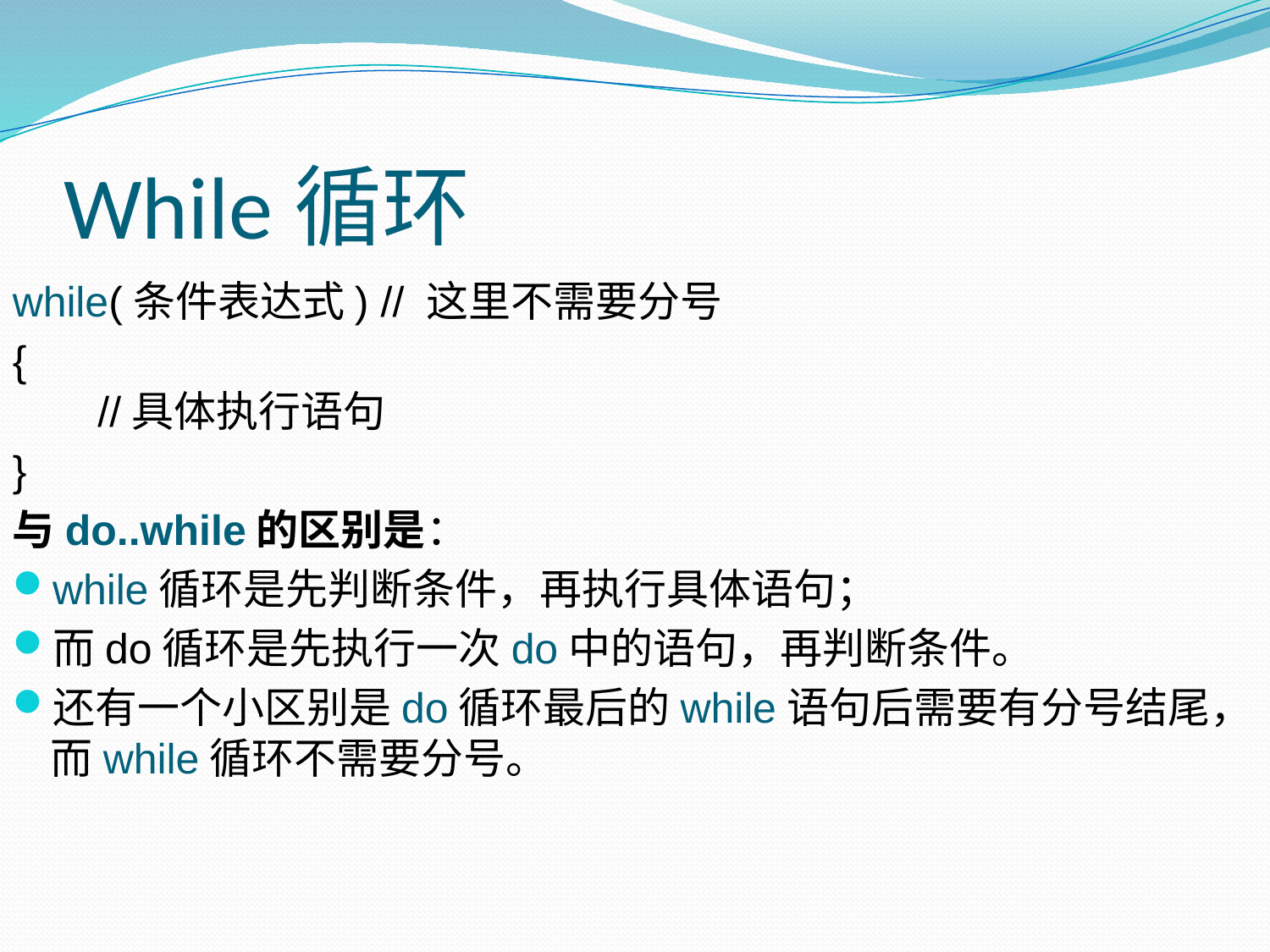

# While循环
while(条件表达式) // 这里不需要分号
{
    //具体执行语句
}
与do..while的区别是：
while循环是先判断条件，再执行具体语句；
而do循环是先执行一次do中的语句，再判断条件。
还有一个小区别是do循环最后的while语句后需要有分号结尾，而while循环不需要分号。